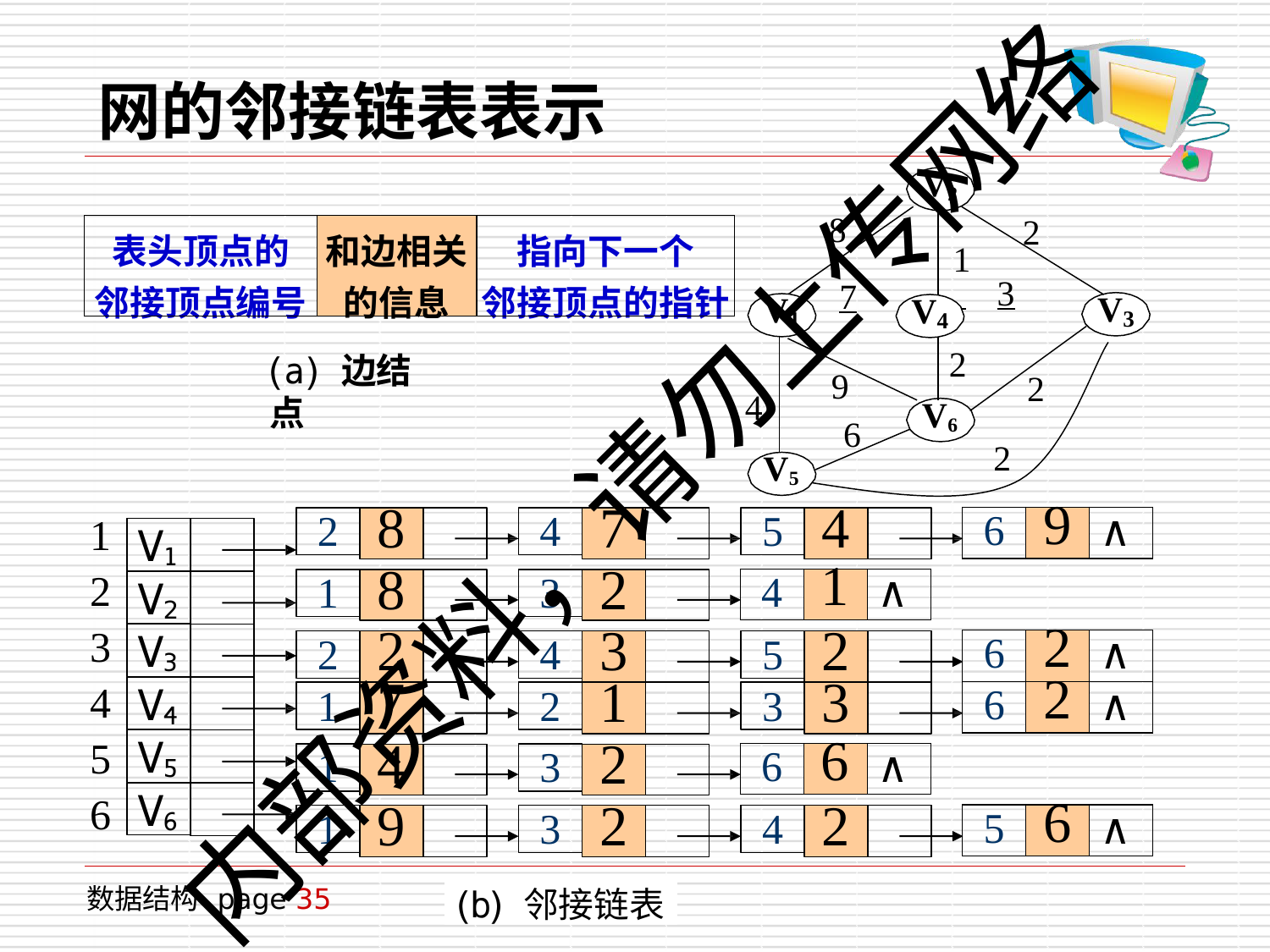

# 网的邻接链表表示

V2

8

2

| 表头顶点的 邻接顶点编号 | 和边相关 的信息 | 指向下一个 邻接顶点的指针 |
| --- | --- | --- |
1
 	3
 	7
V
V
V

3
1
4

2

(a) 边结点
9
6
2
4
V6

内部资料，请勿上传网络
2
V5

1
2
3
4
5
6
| 6 | 9 | ∧ |
| --- | --- | --- |
2
8

4
7

5
4

V1

| 4 | 1 | ∧ |
| --- | --- | --- |
1
8

3
2

V2

V3

| 6 | 2 | ∧ |
| --- | --- | --- |
| 6 | 2 | ∧ |
2
2

4
3

5
2

V4

1
7

2
1

3
3

V5

| 6 | 6 | ∧ |
| --- | --- | --- |
1
4

3
2

V6

| 5 | 6 | ∧ |
| --- | --- | --- |
1
9

3
2

4
2

(b) 邻接链表
数据结构 page 35